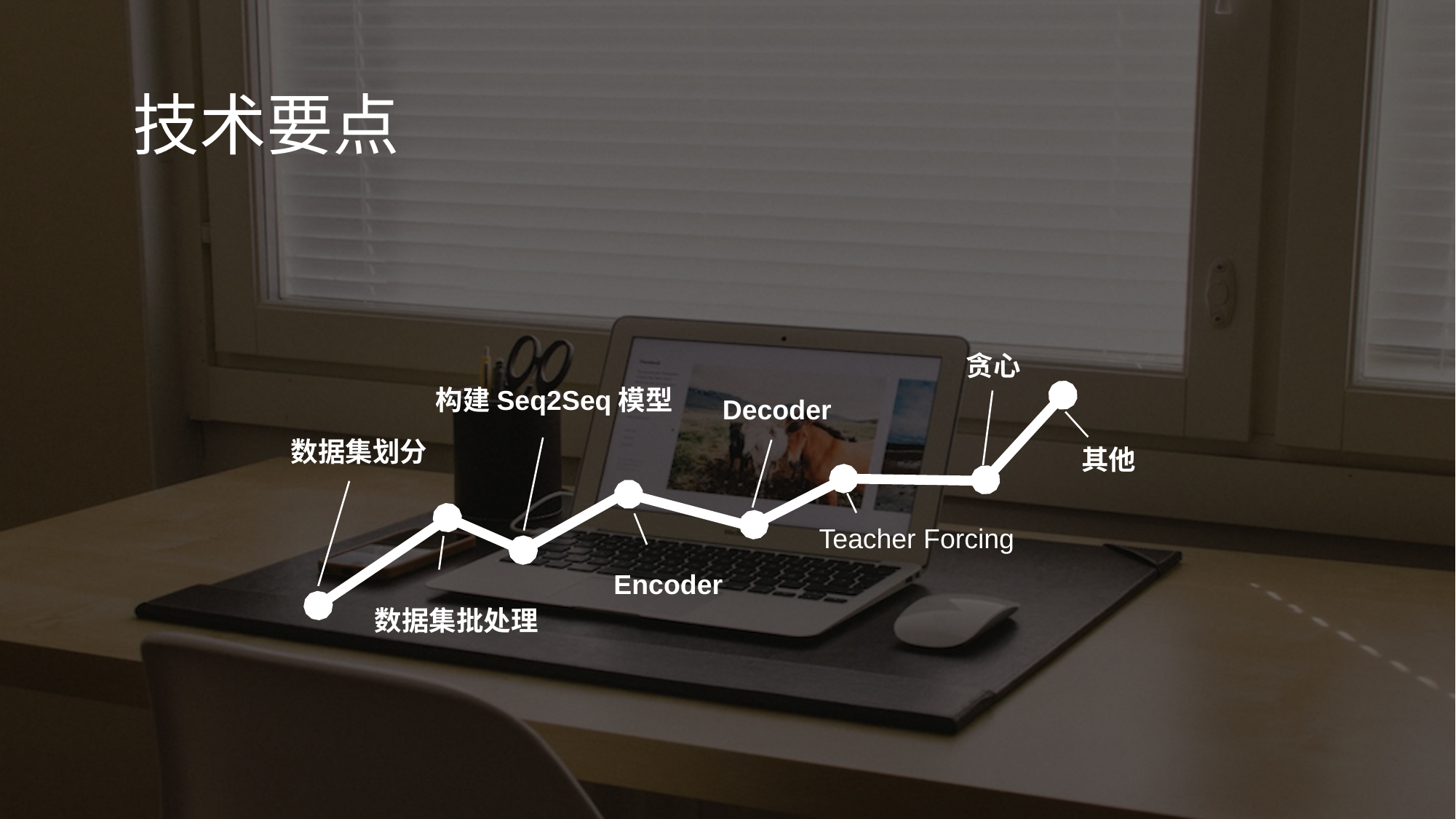

技术要点

构建Seq2Seq模型
贪心

Decoder
数据集划分
其他

Teacher Forcing
Encoder
数据集批处理